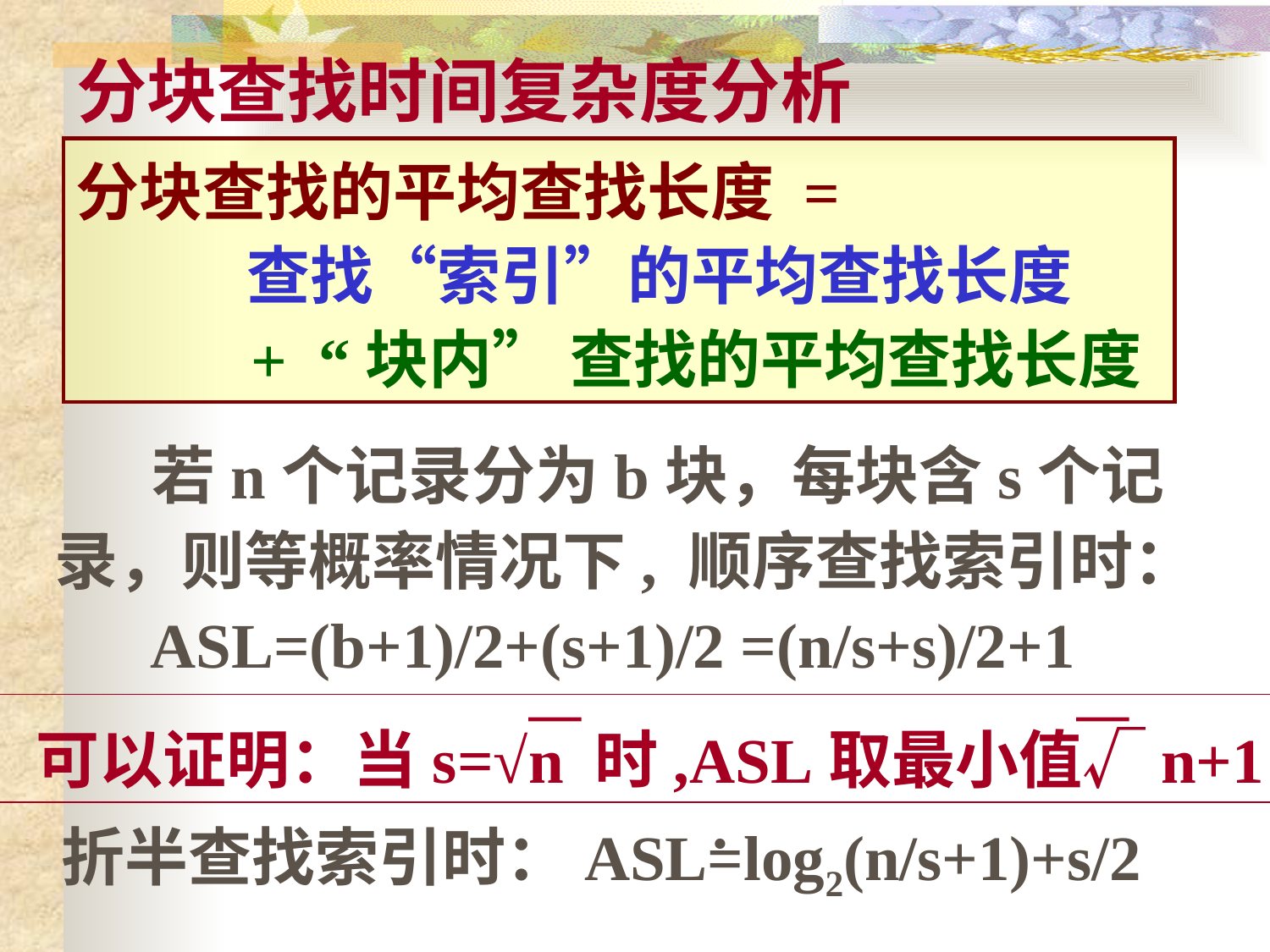

# 分块查找时间复杂度分析
分块查找的平均查找长度 =
           查找“索引”的平均查找长度
           +  “块内” 查找的平均查找长度
     若n个记录分为b块，每块含s个记录，则等概率情况下, 顺序查找索引时：
      ASL=(b+1)/2+(s+1)/2 =(n/s+s)/2+1
 可以证明：当s=√n 时,ASL取最小值√n+1

.
折半查找索引时：ASL=log2(n/s+1)+s/2